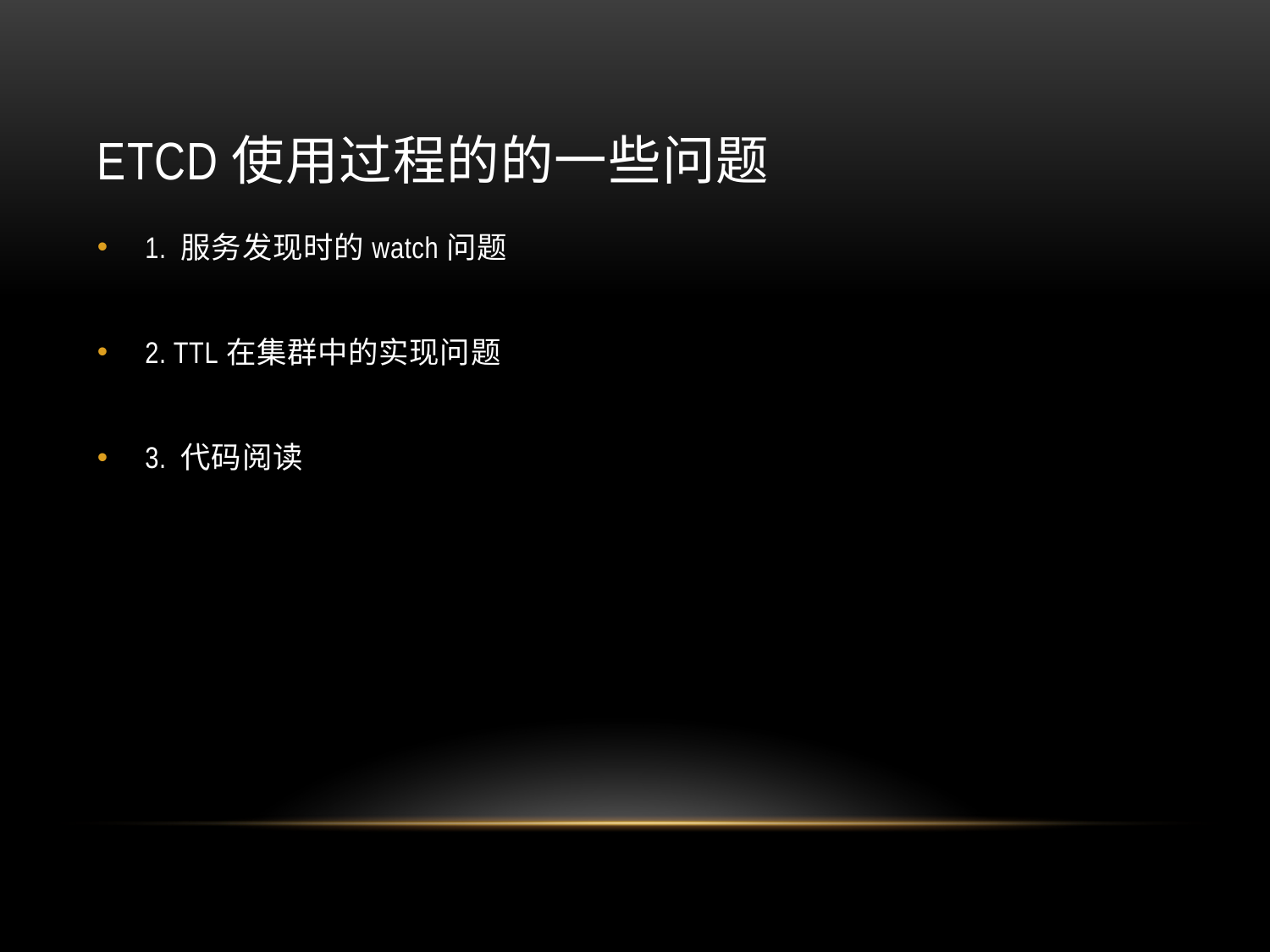

# ETCD使用过程的的一些问题
1. 服务发现时的watch问题

2. TTL在集群中的实现问题

3. 代码阅读